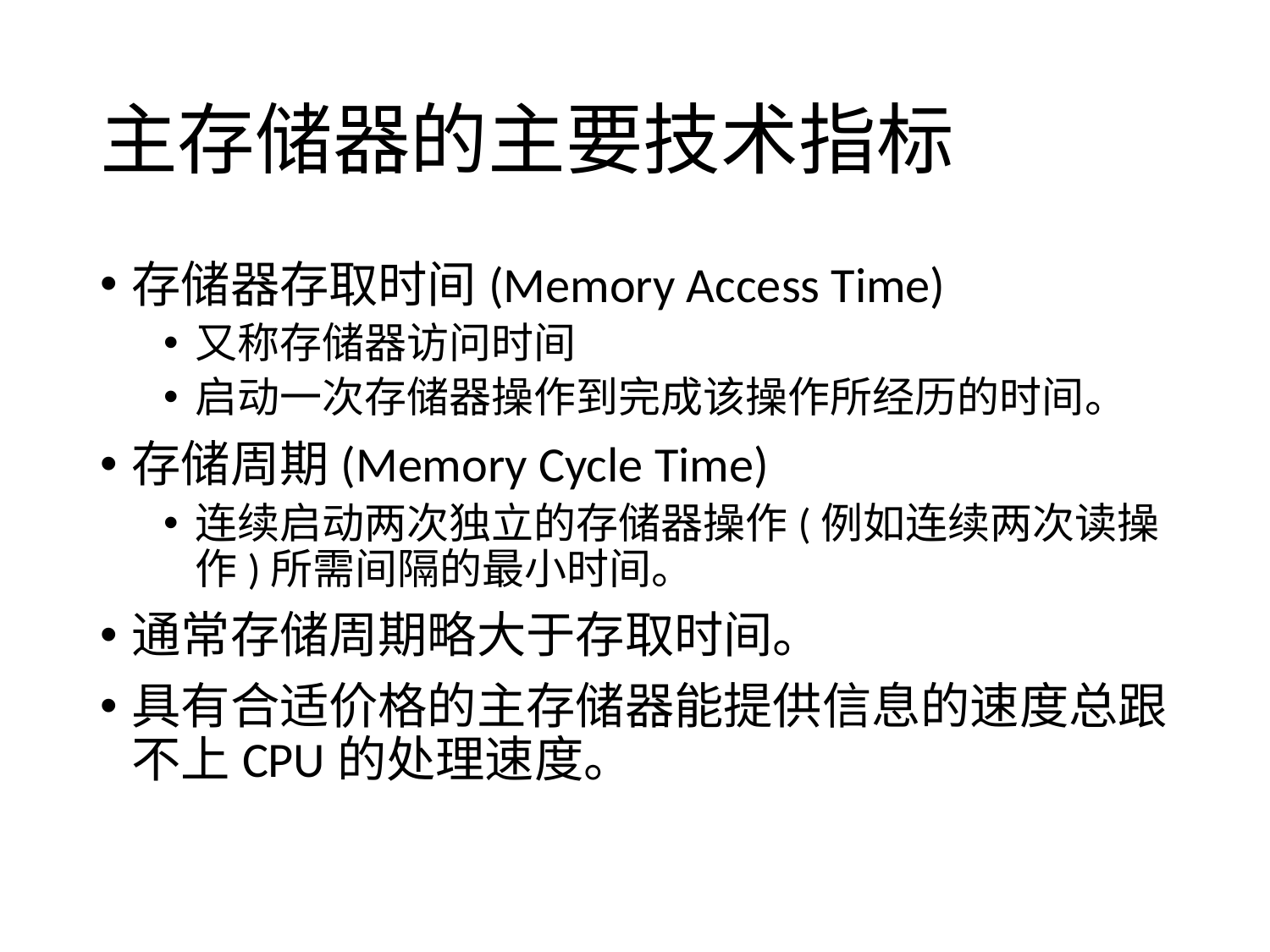

# 主存储器的主要技术指标
存储器存取时间(Memory Access Time)
又称存储器访问时间
启动一次存储器操作到完成该操作所经历的时间。
存储周期(Memory Cycle Time)
连续启动两次独立的存储器操作(例如连续两次读操作)所需间隔的最小时间。
通常存储周期略大于存取时间。
具有合适价格的主存储器能提供信息的速度总跟不上CPU的处理速度。